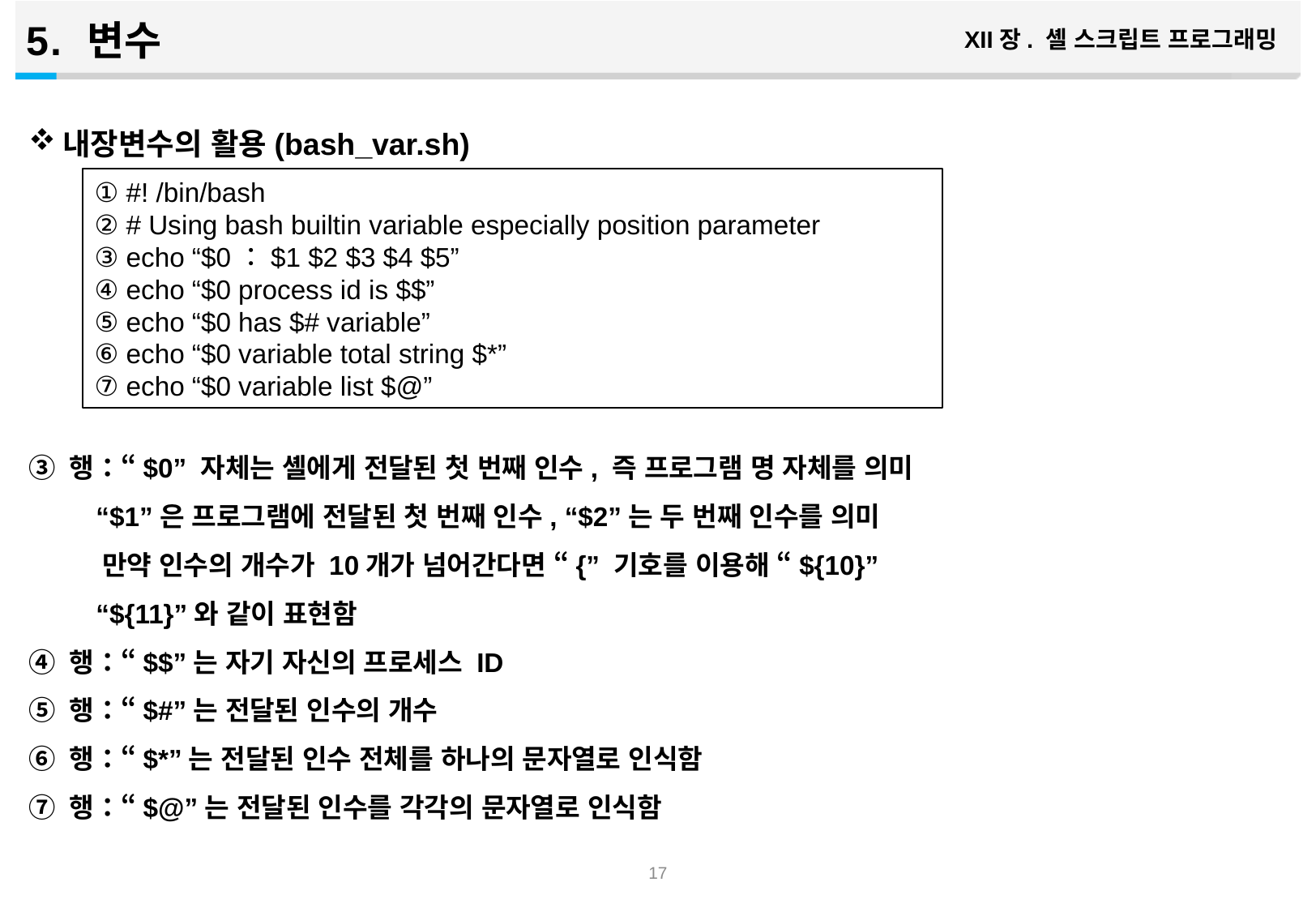

변수
XII장. 셸 스크립트 프로그래밍
내장변수의 활용(bash_var.sh)

③ 행：“$0” 자체는 셸에게 전달된 첫 번째 인수, 즉 프로그램 명 자체를 의미
         “$1”은 프로그램에 전달된 첫 번째 인수, “$2”는 두 번째 인수를 의미
         만약 인수의 개수가 10개가 넘어간다면 “{” 기호를 이용해 “${10}”
         “${11}”와 같이 표현함
④ 행：“$$”는 자기 자신의 프로세스 ID
⑤ 행：“$#”는 전달된 인수의 개수
⑥ 행：“$*”는 전달된 인수 전체를 하나의 문자열로 인식함
⑦ 행：“$@”는 전달된 인수를 각각의 문자열로 인식함

① #! /bin/bash
② # Using bash builtin variable especially position parameter
③ echo “$0：$1 $2 $3 $4 $5”
④ echo “$0 process id is $$”
⑤ echo “$0 has $# variable”
⑥ echo “$0 variable total string $*”
⑦ echo “$0 variable list $@”
17